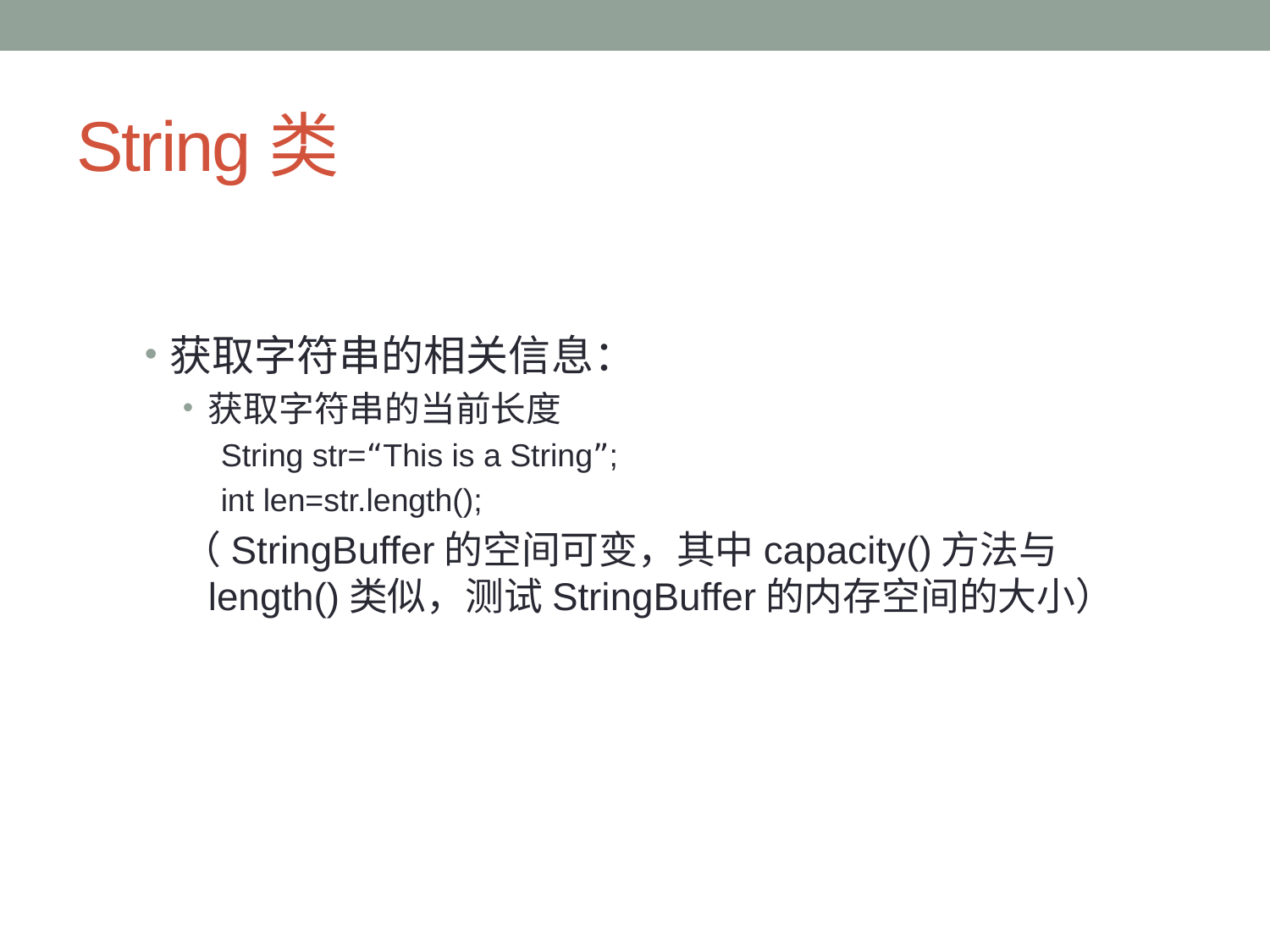

# String类
获取字符串的相关信息：
获取字符串的当前长度
String str=“This is a String”;
int len=str.length();
（StringBuffer的空间可变，其中capacity()方法与length()类似，测试StringBuffer的内存空间的大小）